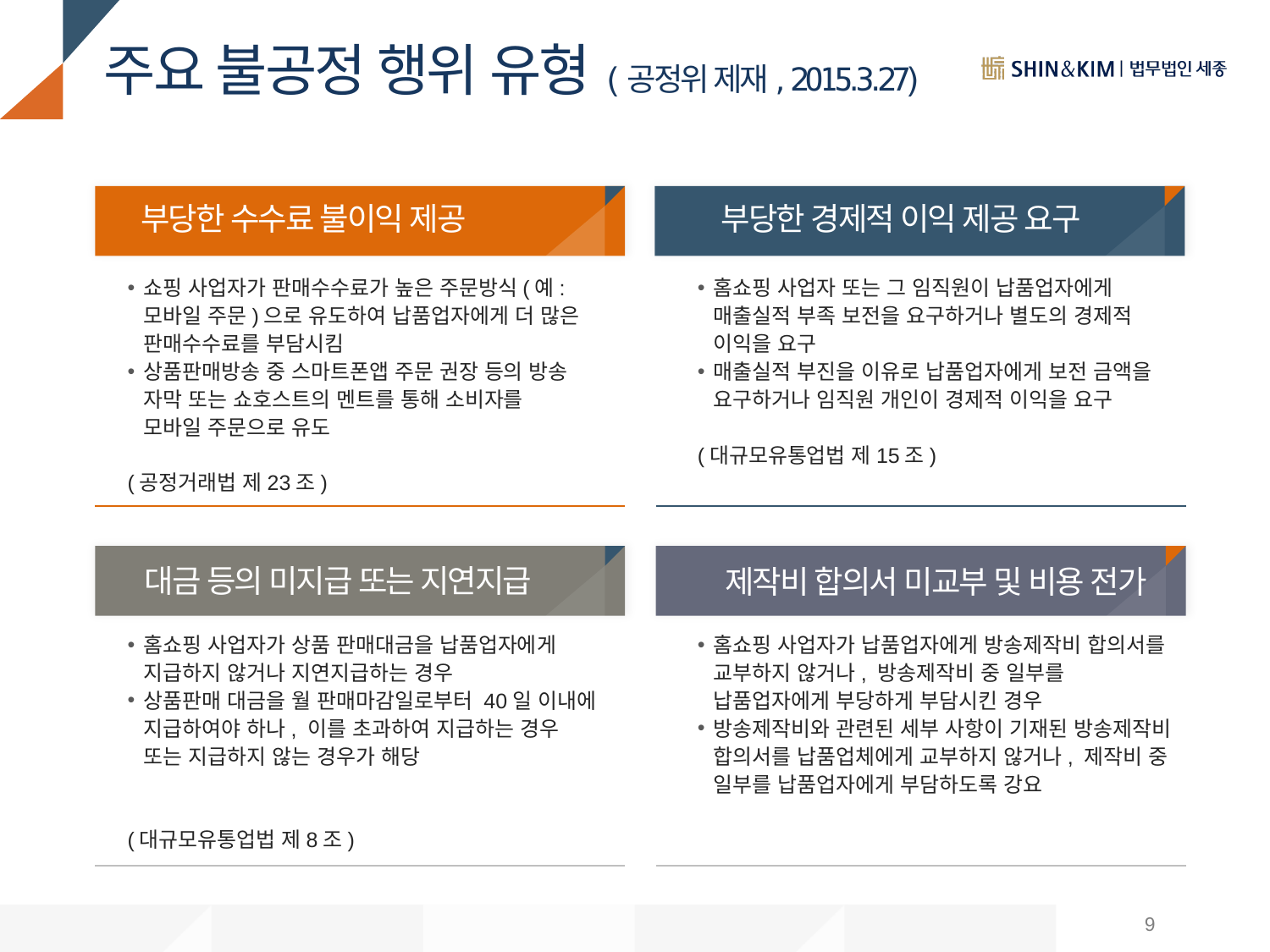

# 주요 불공정 행위 유형 (공정위 제재, 2015.3.27)

부당한 수수료 불이익 제공
부당한 경제적 이익 제공 요구
쇼핑 사업자가 판매수수료가 높은 주문방식(예: 모바일 주문)으로 유도하여 납품업자에게 더 많은 판매수수료를 부담시킴
상품판매방송 중 스마트폰앱 주문 권장 등의 방송 자막 또는 쇼호스트의 멘트를 통해 소비자를 모바일 주문으로 유도

(공정거래법 제23조)
홈쇼핑 사업자 또는 그 임직원이 납품업자에게 매출실적 부족 보전을 요구하거나 별도의 경제적 이익을 요구
매출실적 부진을 이유로 납품업자에게 보전 금액을 요구하거나 임직원 개인이 경제적 이익을 요구

(대규모유통업법 제15조)

대금 등의 미지급 또는 지연지급
제작비 합의서 미교부 및 비용 전가
홈쇼핑 사업자가 상품 판매대금을 납품업자에게 지급하지 않거나 지연지급하는 경우
상품판매 대금을 월 판매마감일로부터 40일 이내에 지급하여야 하나, 이를 초과하여 지급하는 경우 또는 지급하지 않는 경우가 해당

(대규모유통업법 제8조)
홈쇼핑 사업자가 납품업자에게 방송제작비 합의서를 교부하지 않거나, 방송제작비 중 일부를 납품업자에게 부당하게 부담시킨 경우
방송제작비와 관련된 세부 사항이 기재된 방송제작비 합의서를 납품업체에게 교부하지 않거나, 제작비 중 일부를 납품업자에게 부담하도록 강요